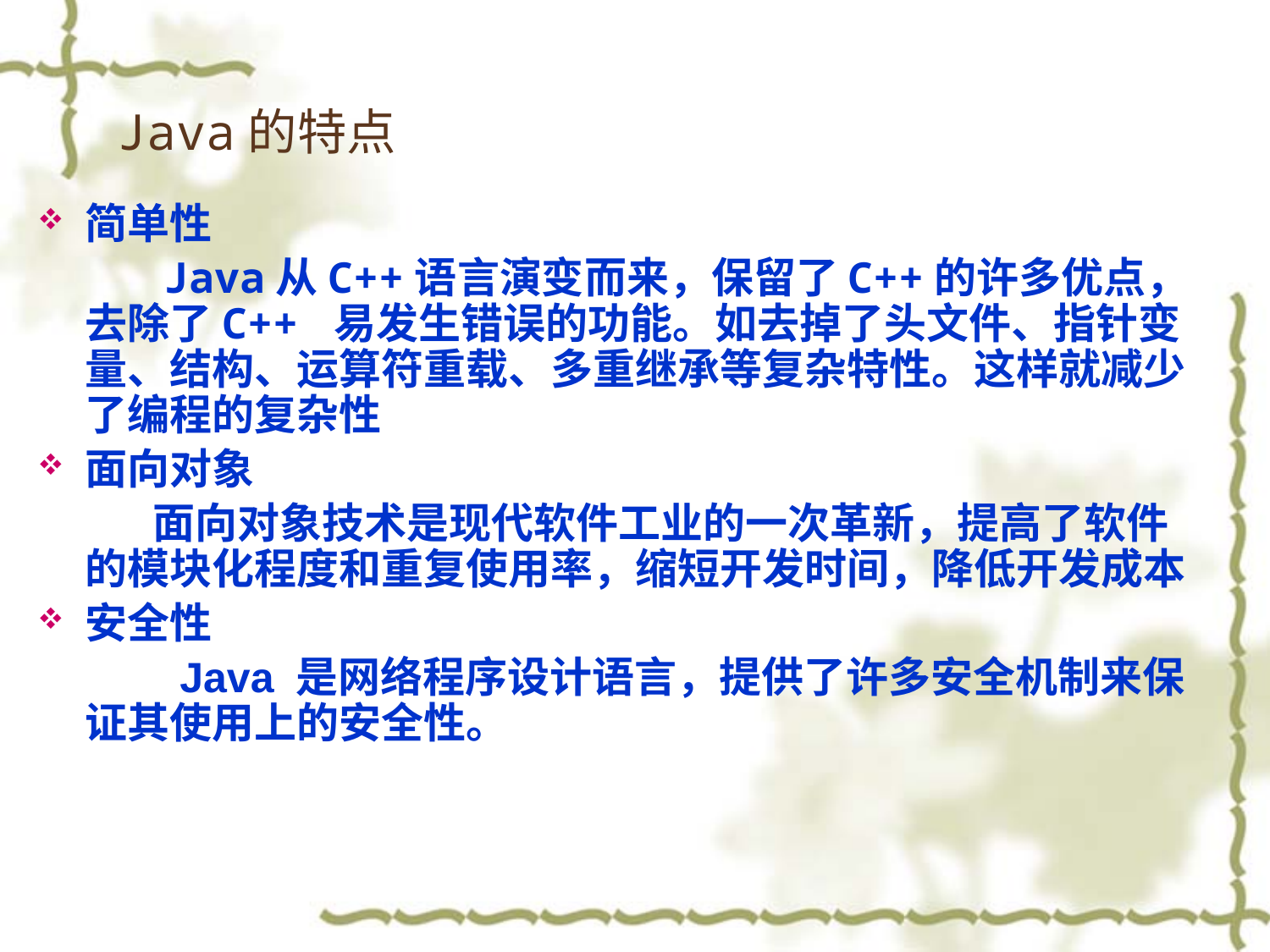

# Java的特点
简单性
             Java从C++语言演变而来，保留了C++的许多优点，去除了C++ 易发生错误的功能。如去掉了头文件、指针变量、结构、运算符重载、多重继承等复杂特性。这样就减少了编程的复杂性
面向对象
           面向对象技术是现代软件工业的一次革新，提高了软件的模块化程度和重复使用率，缩短开发时间，降低开发成本
安全性
            Java 是网络程序设计语言，提供了许多安全机制来保证其使用上的安全性。